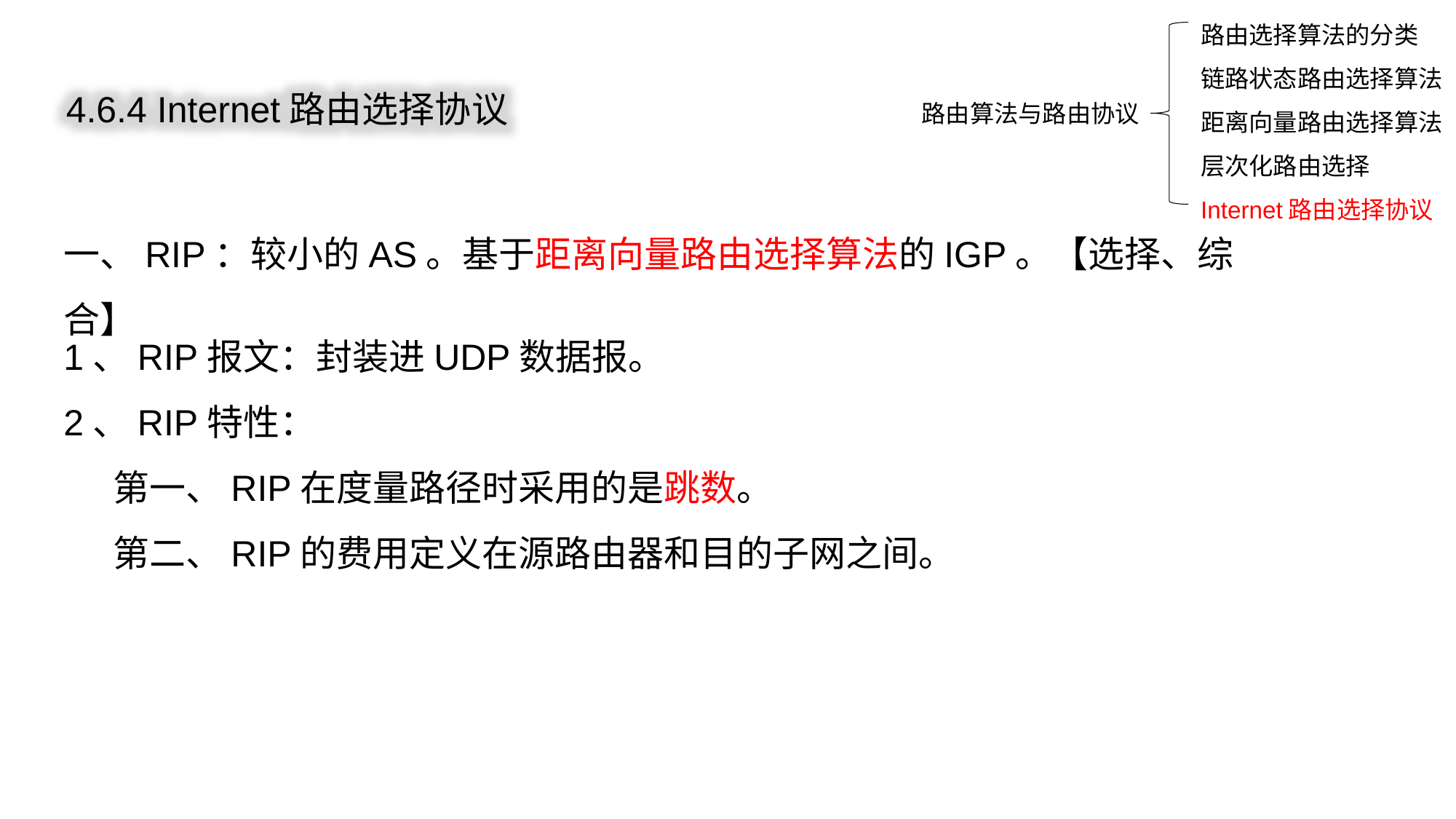

路由选择算法的分类
链路状态路由选择算法
距离向量路由选择算法
层次化路由选择
Internet路由选择协议

4.6.4 Internet路由选择协议
路由算法与路由协议
一、RIP：较小的AS。基于距离向量路由选择算法的IGP。【选择、综合】
1、RIP报文：封装进UDP数据报。
2、RIP特性：
     第一、RIP在度量路径时采用的是跳数。
     第二、RIP的费用定义在源路由器和目的子网之间。